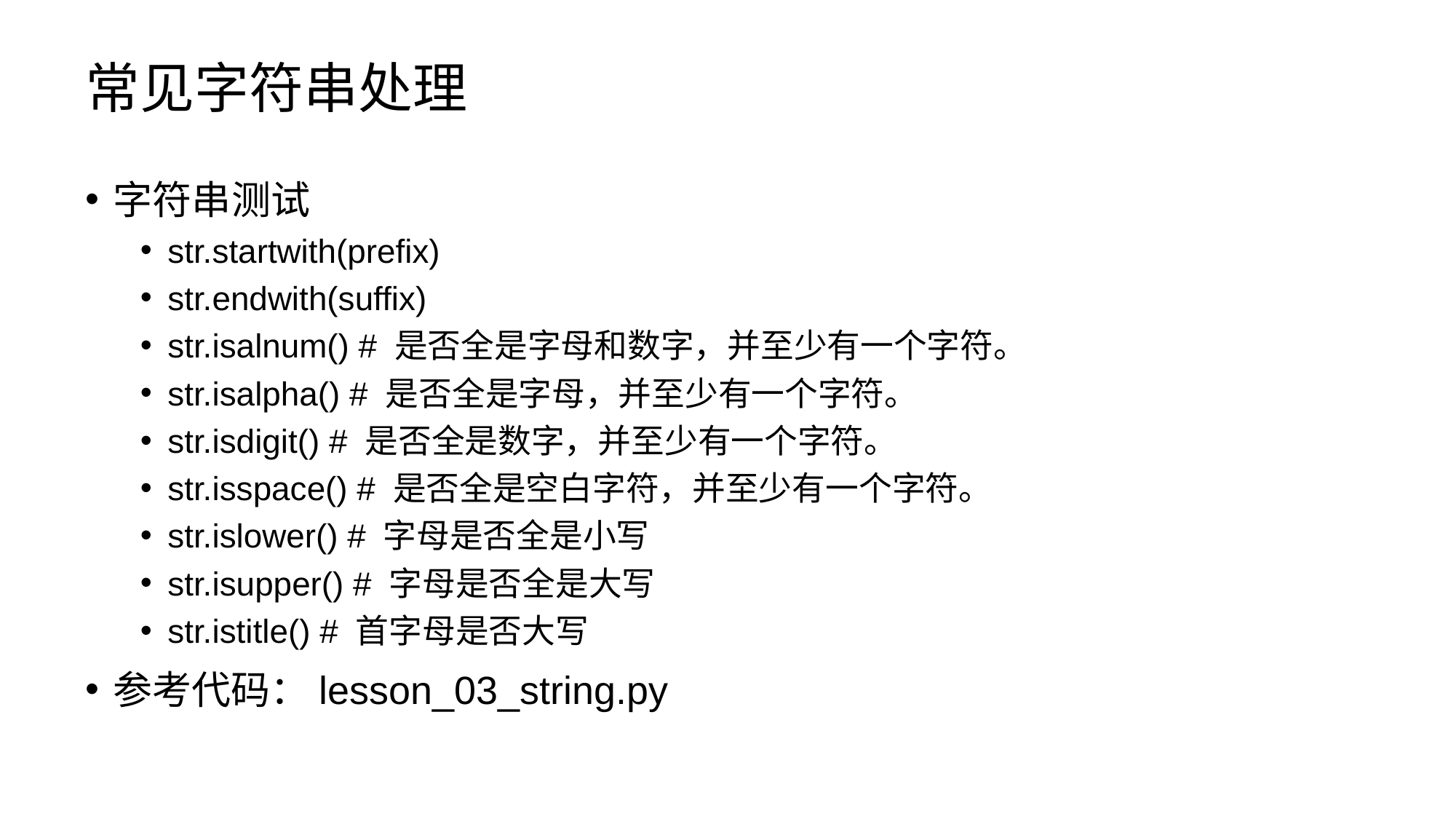

# 常见字符串处理
字符串测试
str.startwith(prefix)
str.endwith(suffix)
str.isalnum() # 是否全是字母和数字，并至少有一个字符。
str.isalpha() # 是否全是字母，并至少有一个字符。
str.isdigit() # 是否全是数字，并至少有一个字符。
str.isspace() # 是否全是空白字符，并至少有一个字符。
str.islower() # 字母是否全是小写
str.isupper() # 字母是否全是大写
str.istitle() # 首字母是否大写
参考代码：lesson_03_string.py